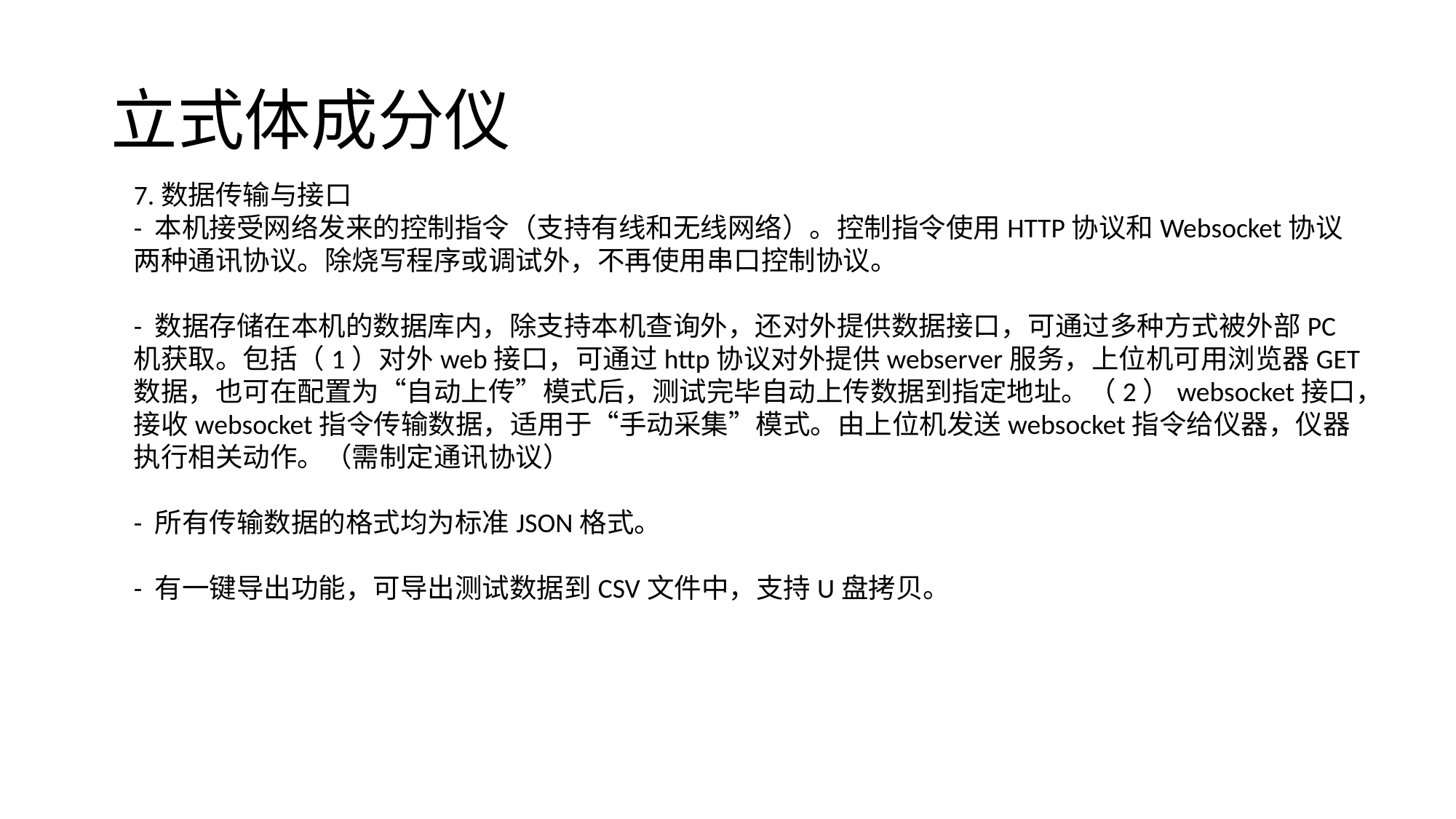

# 立式体成分仪
7.数据传输与接口
- 本机接受网络发来的控制指令（支持有线和无线网络）。控制指令使用HTTP协议和Websocket协议两种通讯协议。除烧写程序或调试外，不再使用串口控制协议。

- 数据存储在本机的数据库内，除支持本机查询外，还对外提供数据接口，可通过多种方式被外部PC机获取。包括（1）对外web接口，可通过http协议对外提供webserver服务，上位机可用浏览器GET数据，也可在配置为“自动上传”模式后，测试完毕自动上传数据到指定地址。（2）websocket接口，接收websocket指令传输数据，适用于“手动采集”模式。由上位机发送websocket指令给仪器，仪器执行相关动作。（需制定通讯协议）

- 所有传输数据的格式均为标准JSON格式。

- 有一键导出功能，可导出测试数据到CSV文件中，支持U盘拷贝。